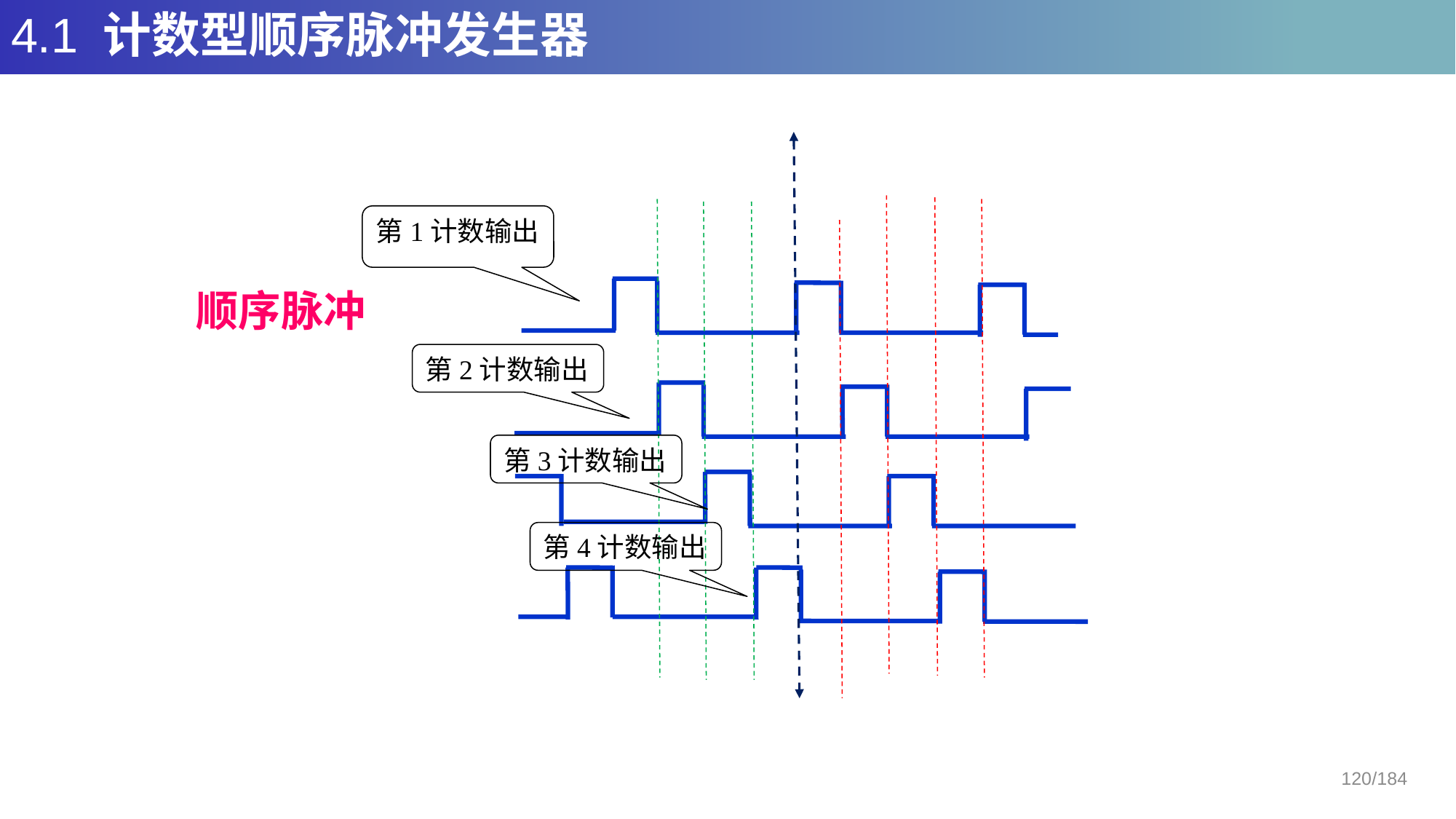

# 4.1 计数型顺序脉冲发生器
第1计数输出
顺序脉冲

第2计数输出
第3计数输出
第4计数输出
120/184